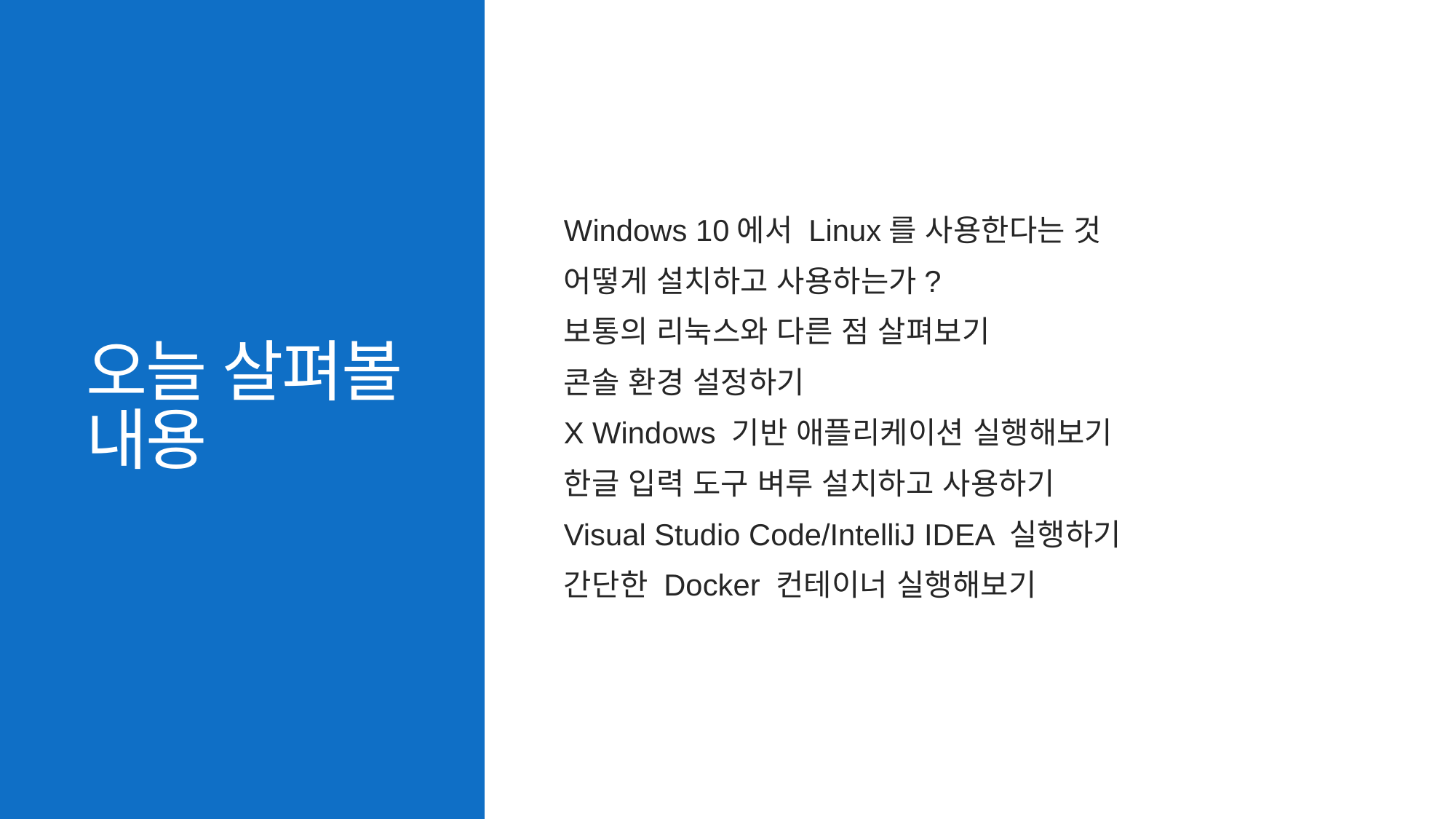

# 오늘 살펴볼 내용
Windows 10에서 Linux를 사용한다는 것
어떻게 설치하고 사용하는가?
보통의 리눅스와 다른 점 살펴보기
콘솔 환경 설정하기
X Windows 기반 애플리케이션 실행해보기
한글 입력 도구 벼루 설치하고 사용하기
Visual Studio Code/IntelliJ IDEA 실행하기
간단한 Docker 컨테이너 실행해보기